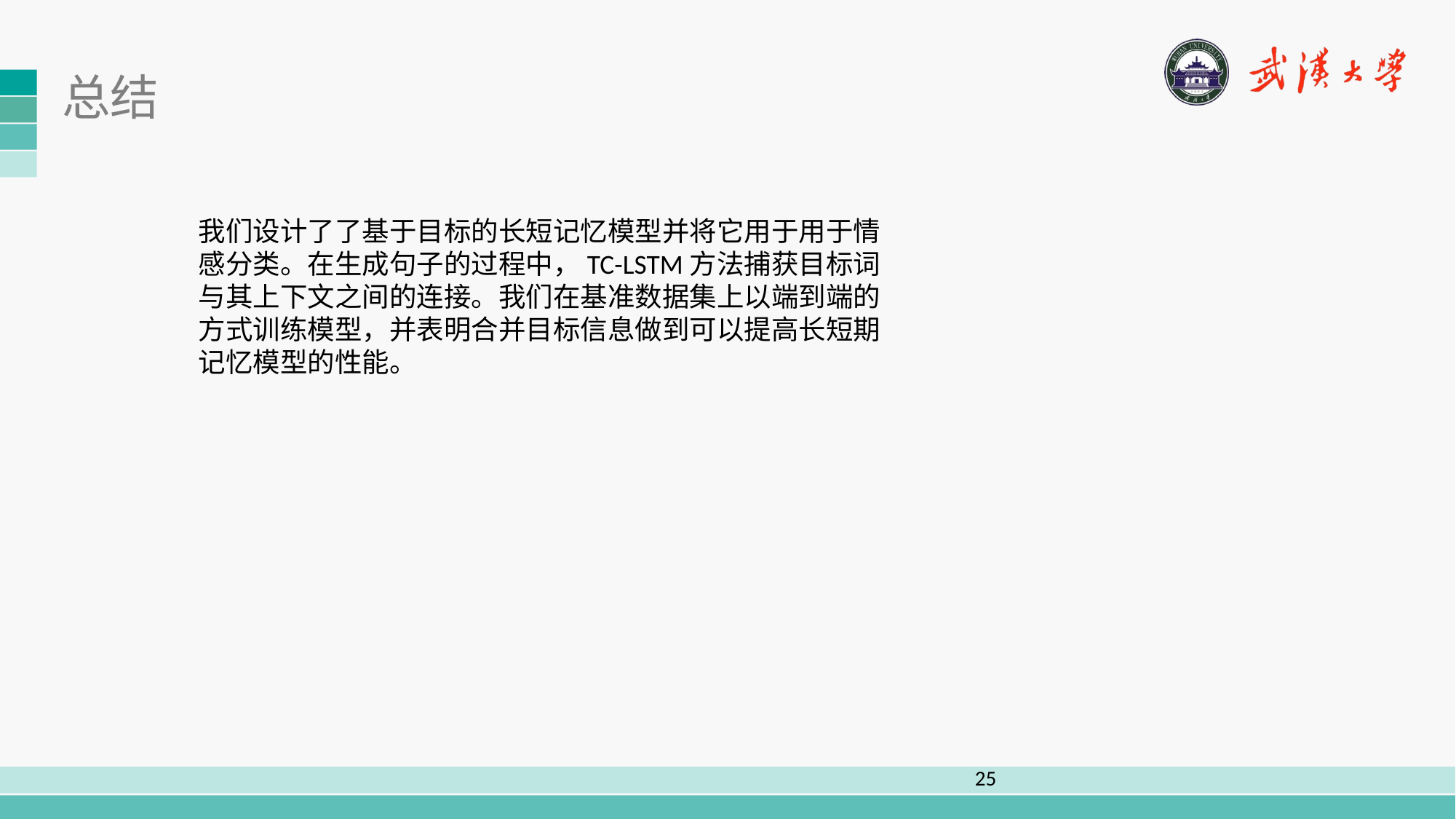

# 总结
我们设计了了基于目标的长短记忆模型并将它用于用于情感分类。在生成句子的过程中，TC-LSTM方法捕获目标词与其上下文之间的连接。我们在基准数据集上以端到端的方式训练模型，并表明合并目标信息做到可以提高长短期记忆模型的性能。
25